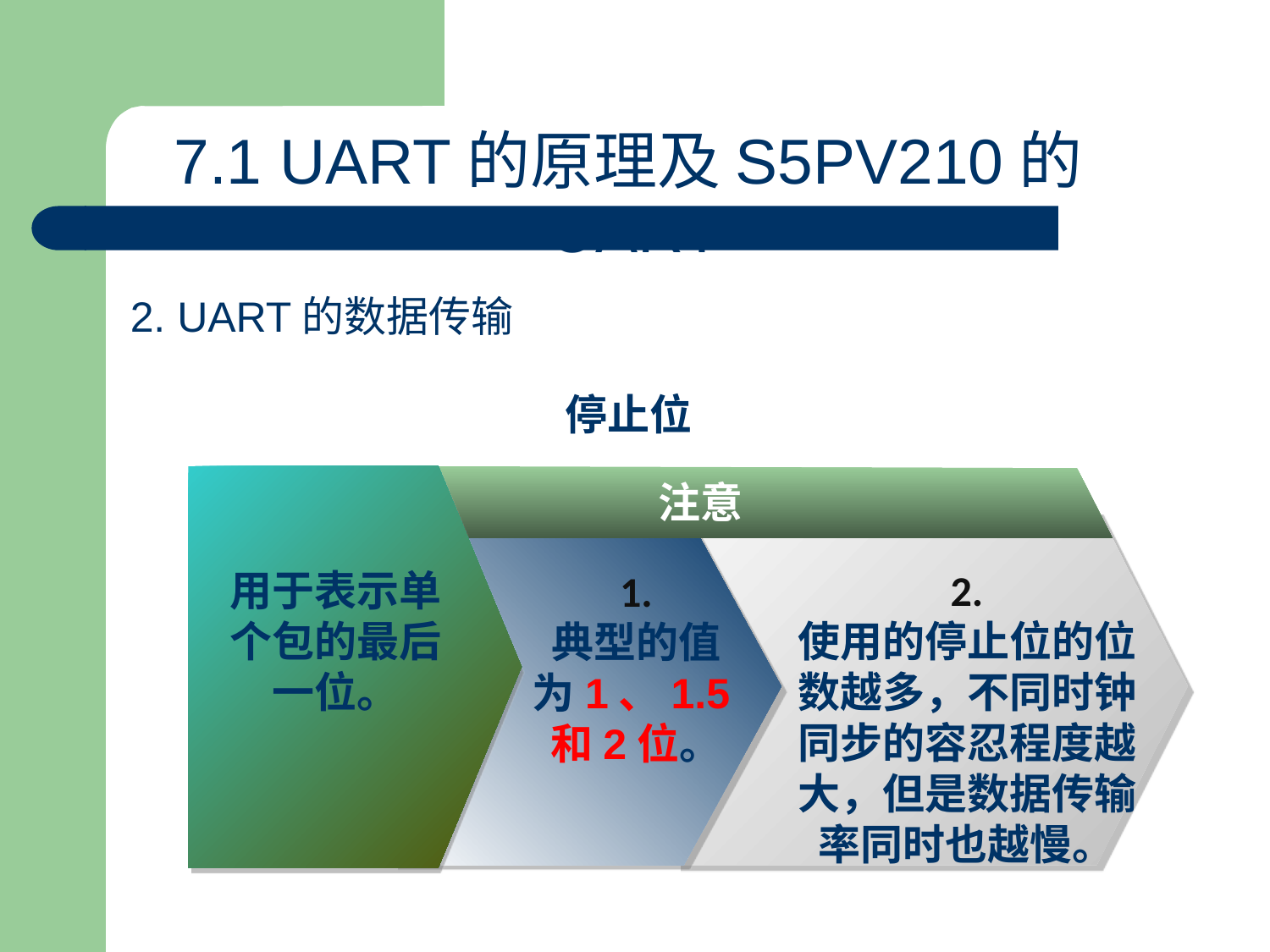

7.1 UART的原理及S5PV210的UART
2. UART的数据传输
停止位

注意

用于表示单个包的最后一位。
2.
使用的停止位的位数越多，不同时钟同步的容忍程度越大，但是数据传输率同时也越慢。
1.
典型的值为1、1.5和2位。